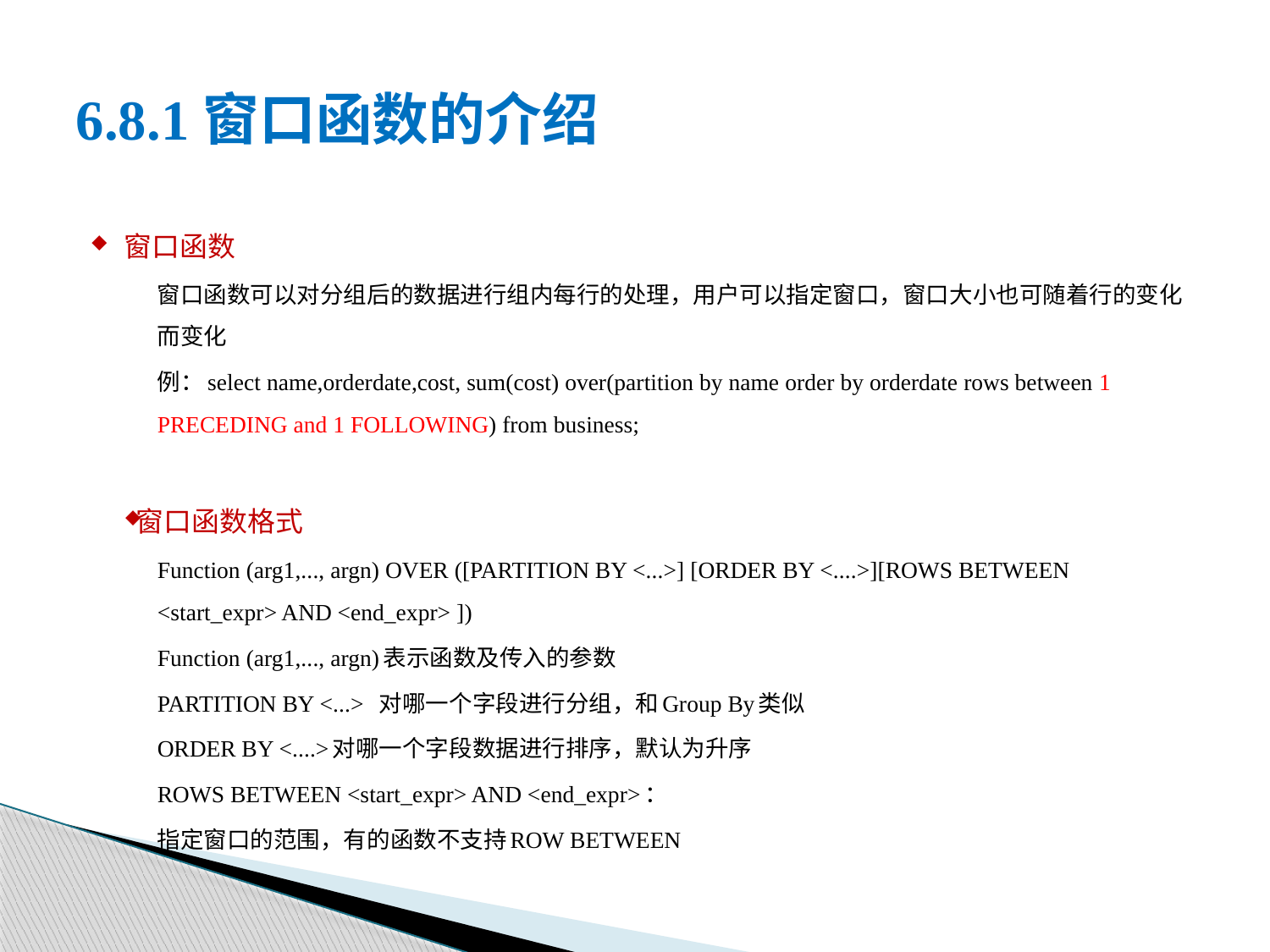

# 6.8.1窗口函数的介绍
窗口函数
窗口函数可以对分组后的数据进行组内每行的处理，用户可以指定窗口，窗口大小也可随着行的变化而变化
例：select name,orderdate,cost, sum(cost) over(partition by name order by orderdate rows between 1 PRECEDING and 1 FOLLOWING) from business;

窗口函数格式
Function (arg1,..., argn) OVER ([PARTITION BY <...>] [ORDER BY <....>][ROWS BETWEEN <start_expr> AND <end_expr> ])
Function (arg1,..., argn)表示函数及传入的参数
PARTITION BY <...>  对哪一个字段进行分组，和Group By类似
ORDER BY <....>对哪一个字段数据进行排序，默认为升序
ROWS BETWEEN <start_expr> AND <end_expr>：
指定窗口的范围，有的函数不支持ROW BETWEEN